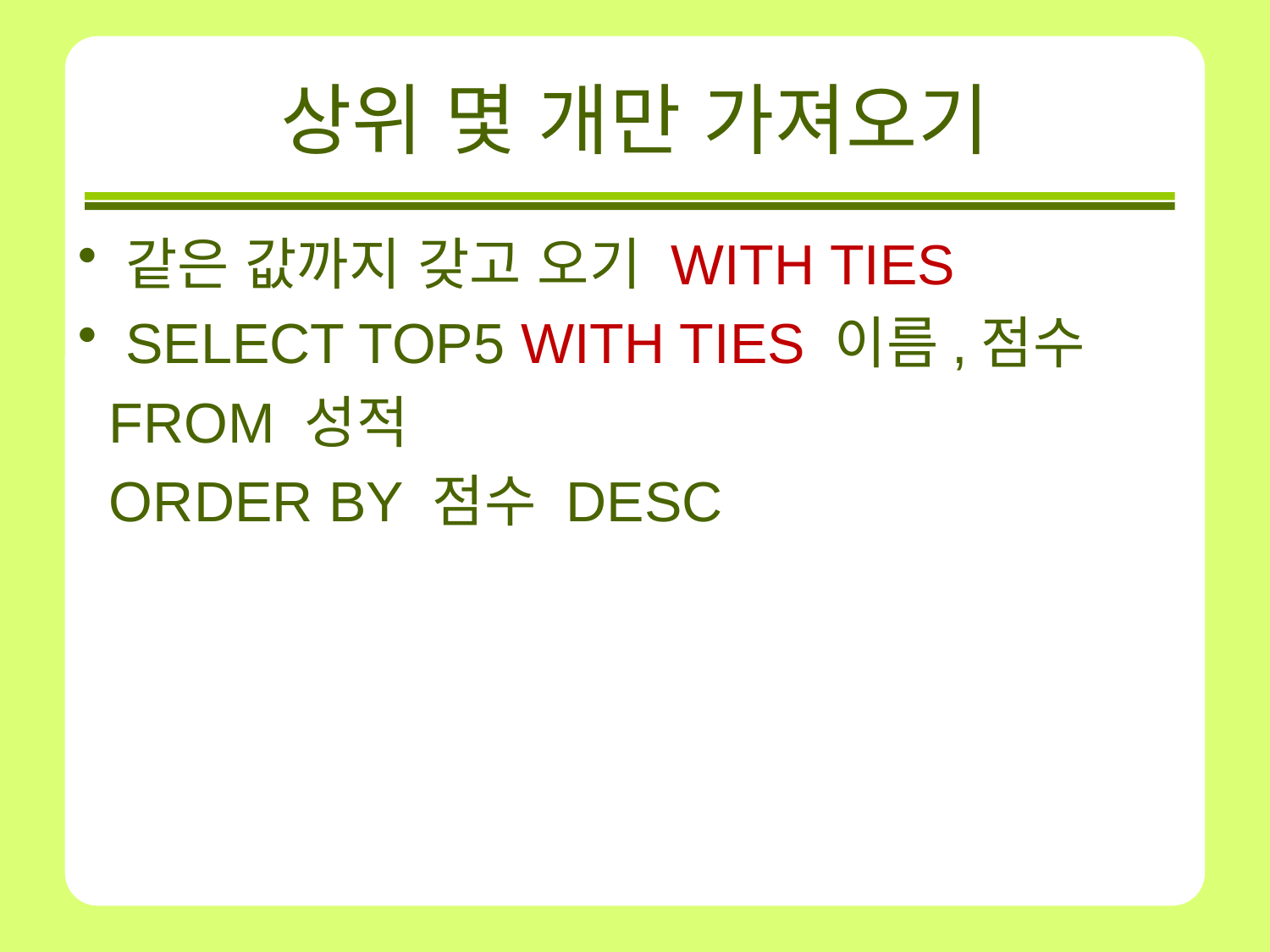

# 상위 몇 개만 가져오기
같은 값까지 갖고 오기 WITH TIES
SELECT TOP5 WITH TIES 이름,점수
  FROM 성적
  ORDER BY 점수 DESC